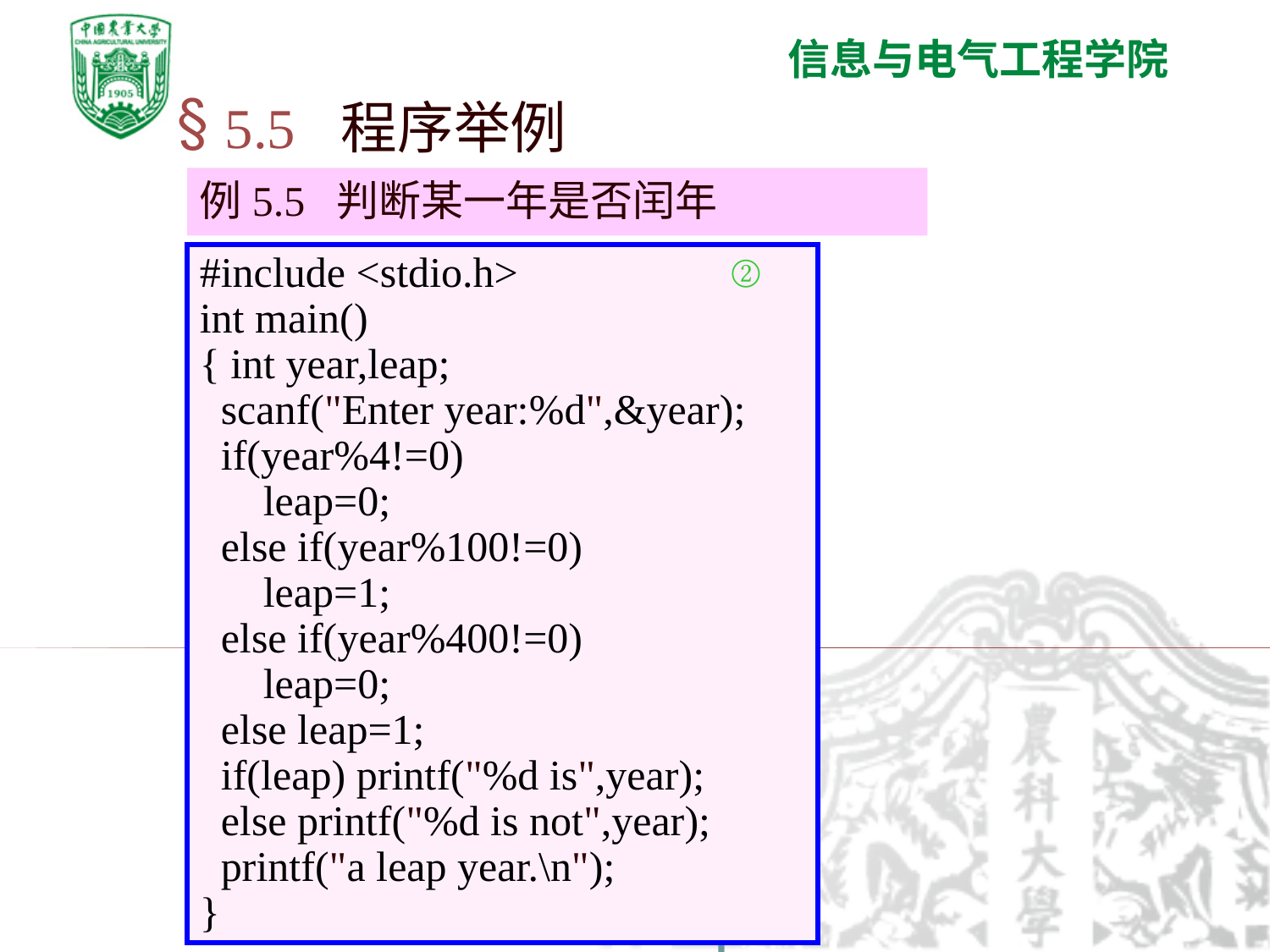

5.5  程序举例
例5.5  判断某一年是否闰年
#include <stdio.h>                    ②
int main()
{ int year,leap;
  scanf("Enter year:%d",&year);
  if(year%4!=0)
      leap=0;
  else if(year%100!=0)
      leap=1;
  else if(year%400!=0)
      leap=0;
  else leap=1;
  if(leap) printf("%d is",year);
  else printf("%d is not",year);
  printf("a leap year.\n");
}